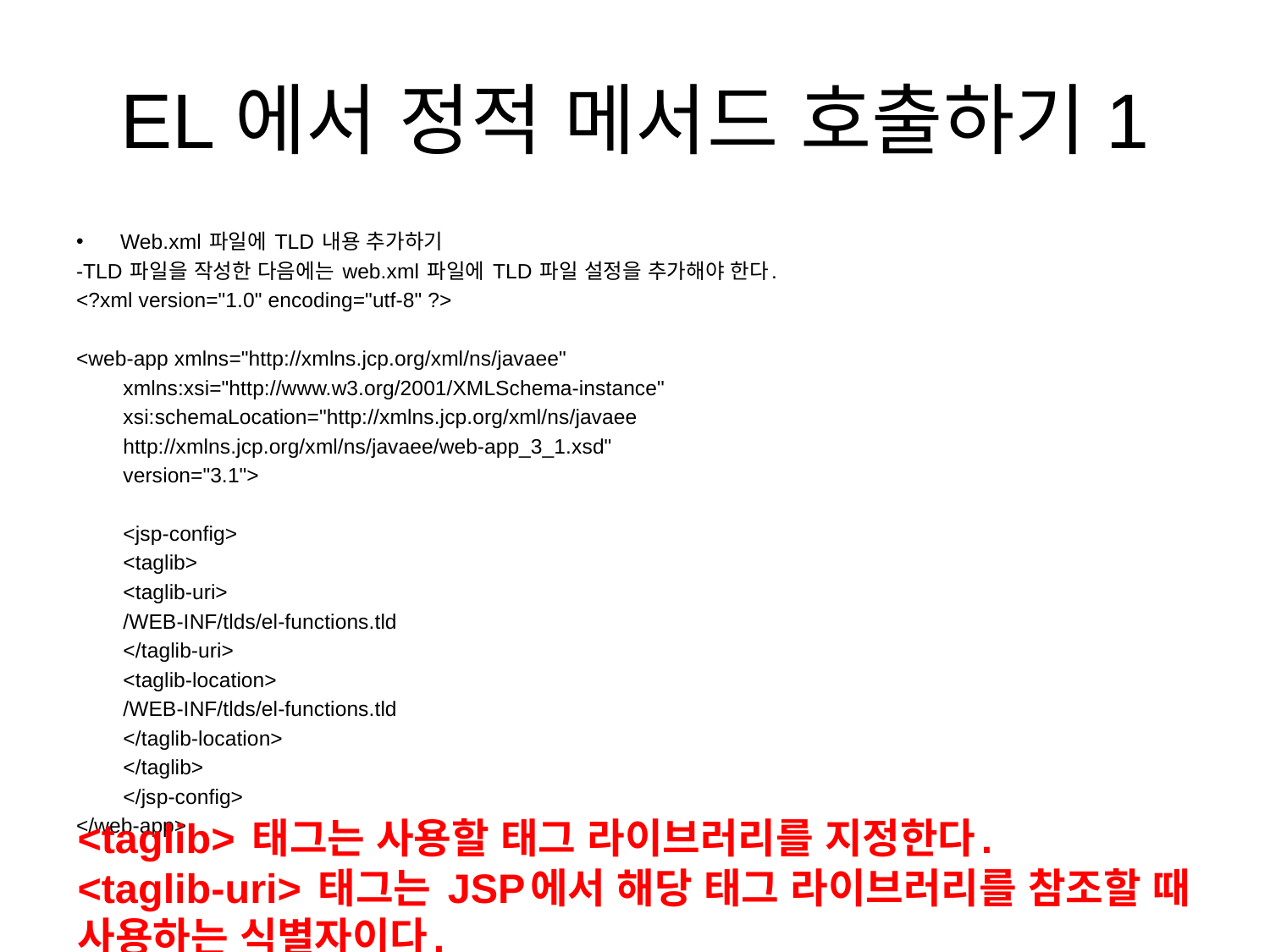

# EL에서 정적 메서드 호출하기1
Web.xml 파일에 TLD 내용 추가하기
-TLD 파일을 작성한 다음에는 web.xml 파일에 TLD 파일 설정을 추가해야 한다.
<?xml version="1.0" encoding="utf-8" ?>

<web-app xmlns="http://xmlns.jcp.org/xml/ns/javaee"
	xmlns:xsi="http://www.w3.org/2001/XMLSchema-instance"
	xsi:schemaLocation="http://xmlns.jcp.org/xml/ns/javaee
		http://xmlns.jcp.org/xml/ns/javaee/web-app_3_1.xsd"
	version="3.1">

	<jsp-config>
		<taglib>
			<taglib-uri>
				/WEB-INF/tlds/el-functions.tld
			</taglib-uri>
			<taglib-location>
				/WEB-INF/tlds/el-functions.tld
			</taglib-location>
		</taglib>
	</jsp-config>
</web-app>

<taglib> 태그는 사용할 태그 라이브러리를 지정한다.
<taglib-uri> 태그는 JSP에서 해당 태그 라이브러리를 참조할 때 사용하는 식별자이다.
<taglib-location>태그는 태그 라이브러리를 기술한 TLD파일의 위치를 명시한다.